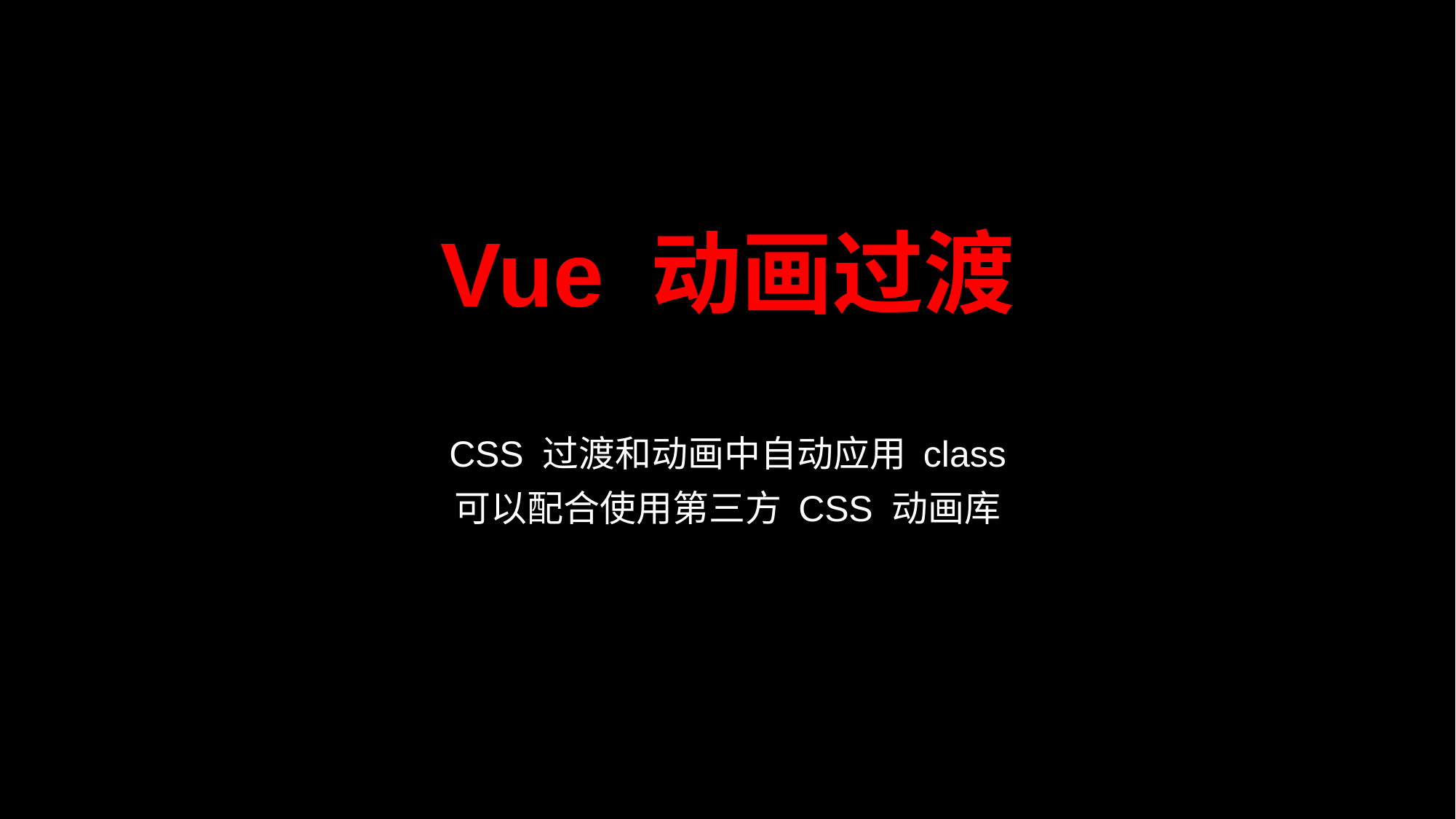

# Vue 动画过渡
CSS 过渡和动画中自动应用 class
可以配合使用第三方 CSS 动画库